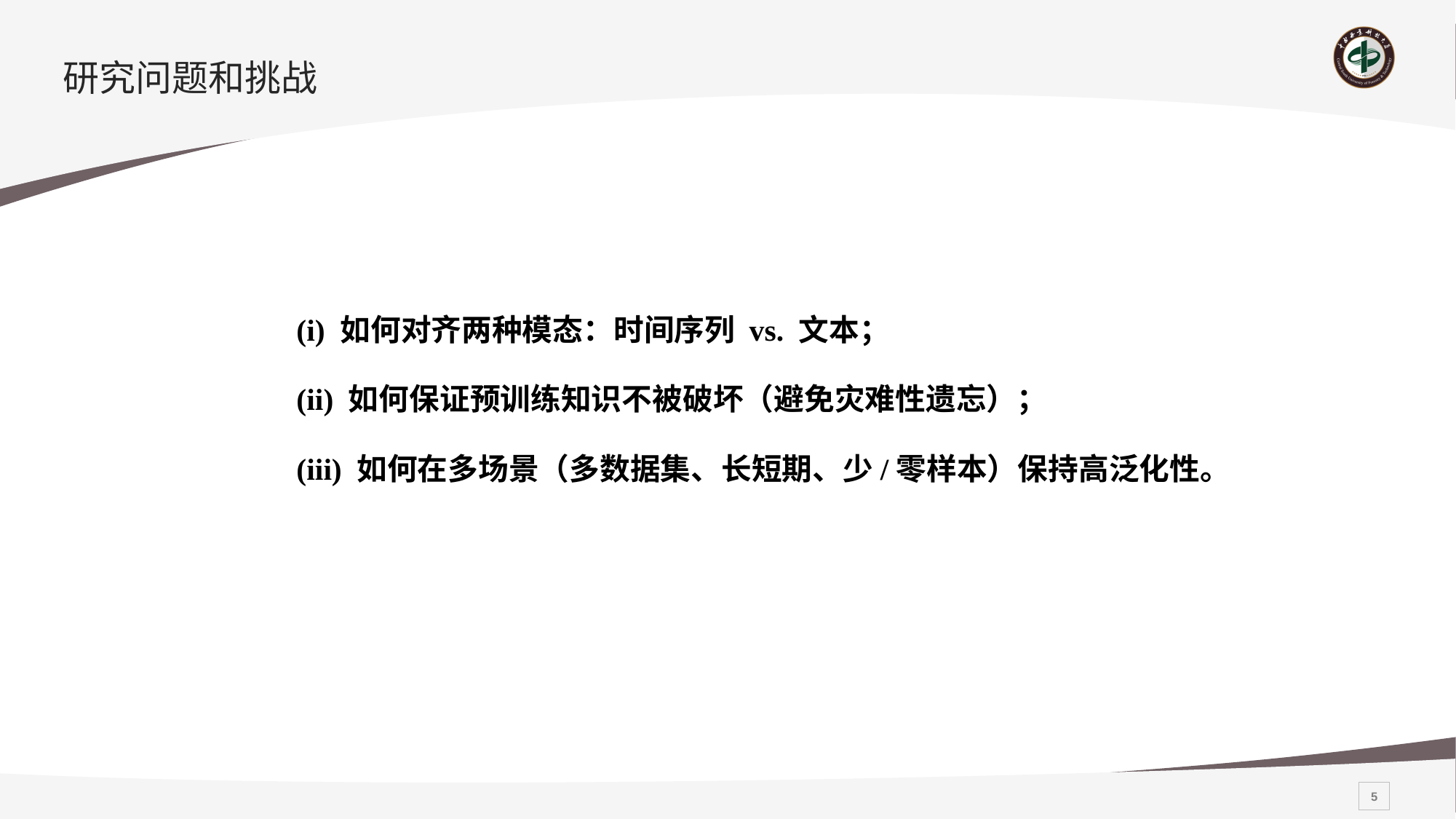

# 研究问题和挑战
(i) 如何对齐两种模态：时间序列 vs. 文本；
(ii) 如何保证预训练知识不被破坏（避免灾难性遗忘）；
(iii) 如何在多场景（多数据集、长短期、少/零样本）保持高泛化性。